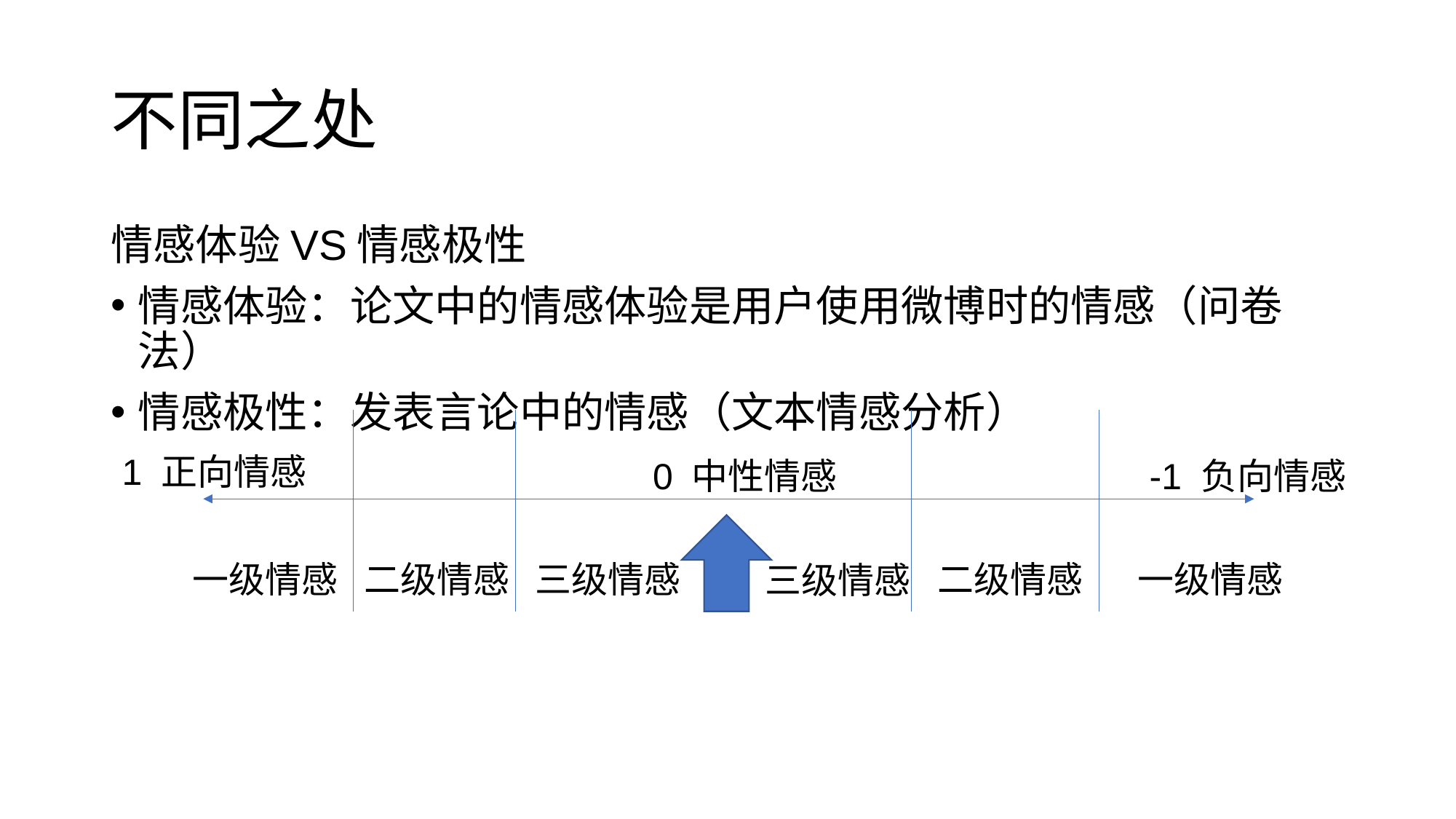

# 不同之处
情感体验VS情感极性
情感体验：论文中的情感体验是用户使用微博时的情感（问卷法）
情感极性：发表言论中的情感（文本情感分析）
1 正向情感
0 中性情感
-1 负向情感

一级情感
二级情感
一级情感
三级情感
二级情感
三级情感